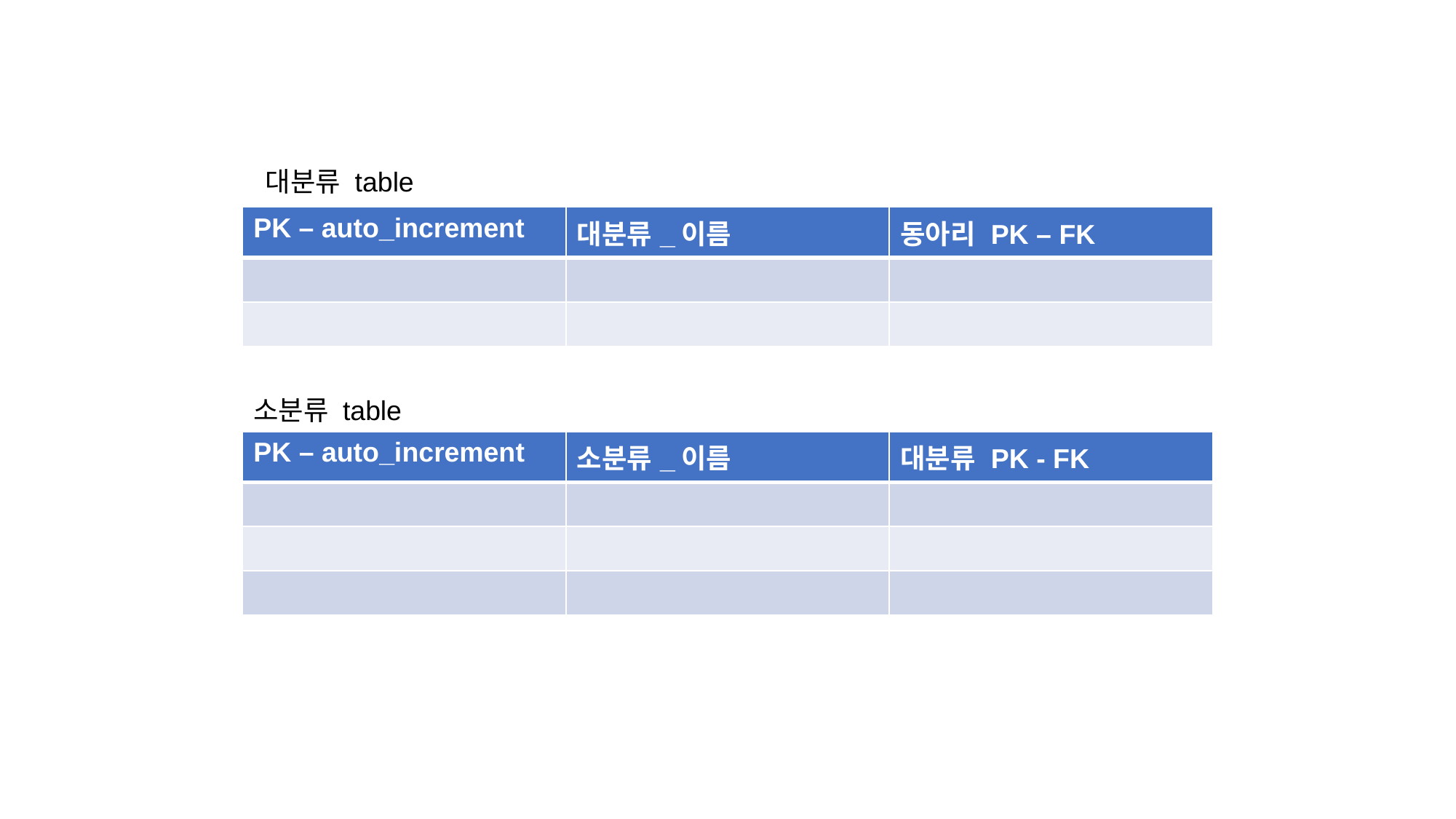

대분류 table
| PK – auto\_increment | 대분류\_이름 | 동아리 PK – FK |
| --- | --- | --- |
|  |  |  |
|  |  |  |
소분류 table
| PK – auto\_increment | 소분류\_이름 | 대분류 PK - FK |
| --- | --- | --- |
|  |  |  |
|  |  |  |
|  |  |  |